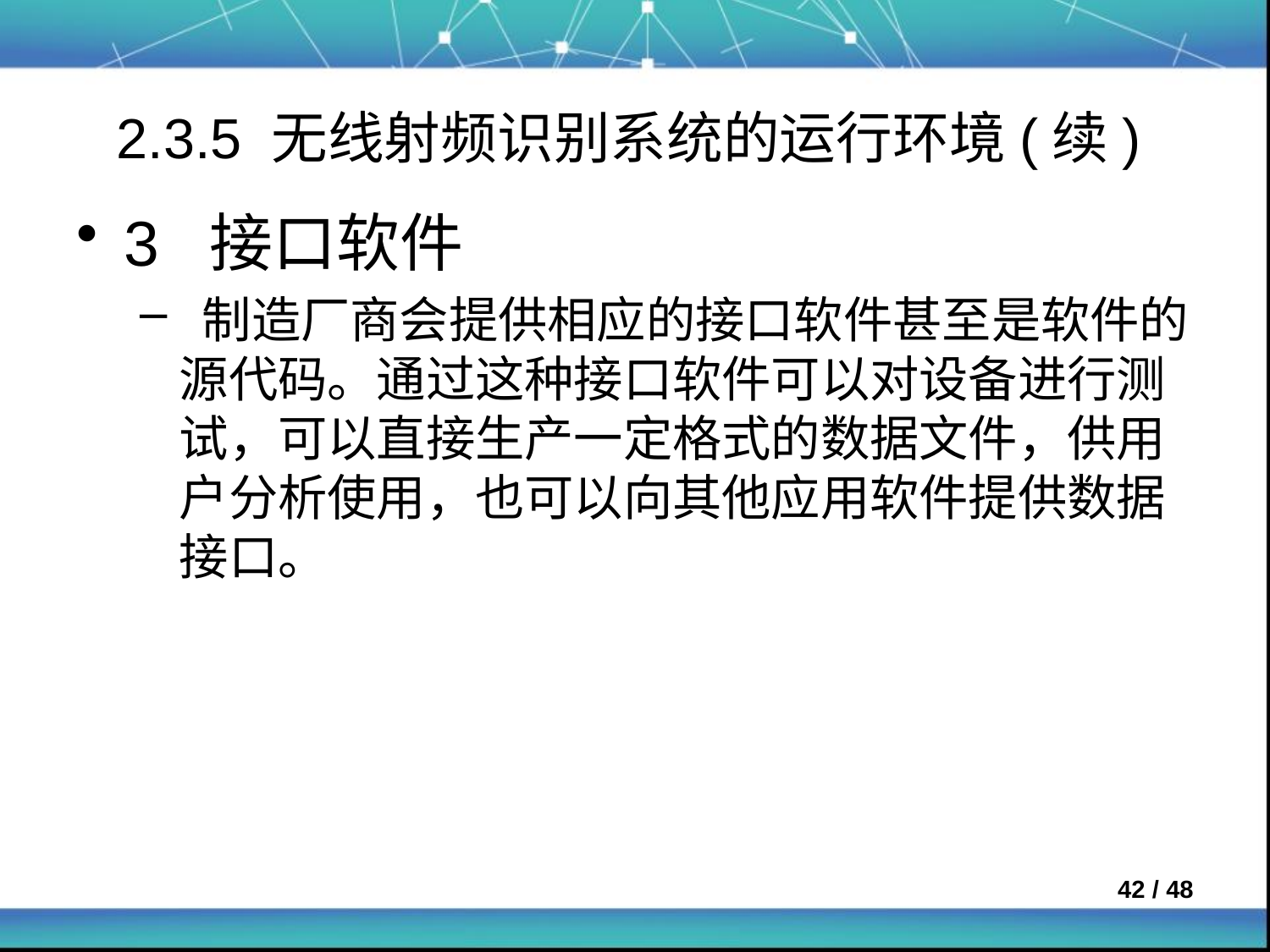

# 2.3.5 无线射频识别系统的运行环境(续)
3  接口软件
 制造厂商会提供相应的接口软件甚至是软件的源代码。通过这种接口软件可以对设备进行测试，可以直接生产一定格式的数据文件，供用户分析使用，也可以向其他应用软件提供数据接口。
42 / 48